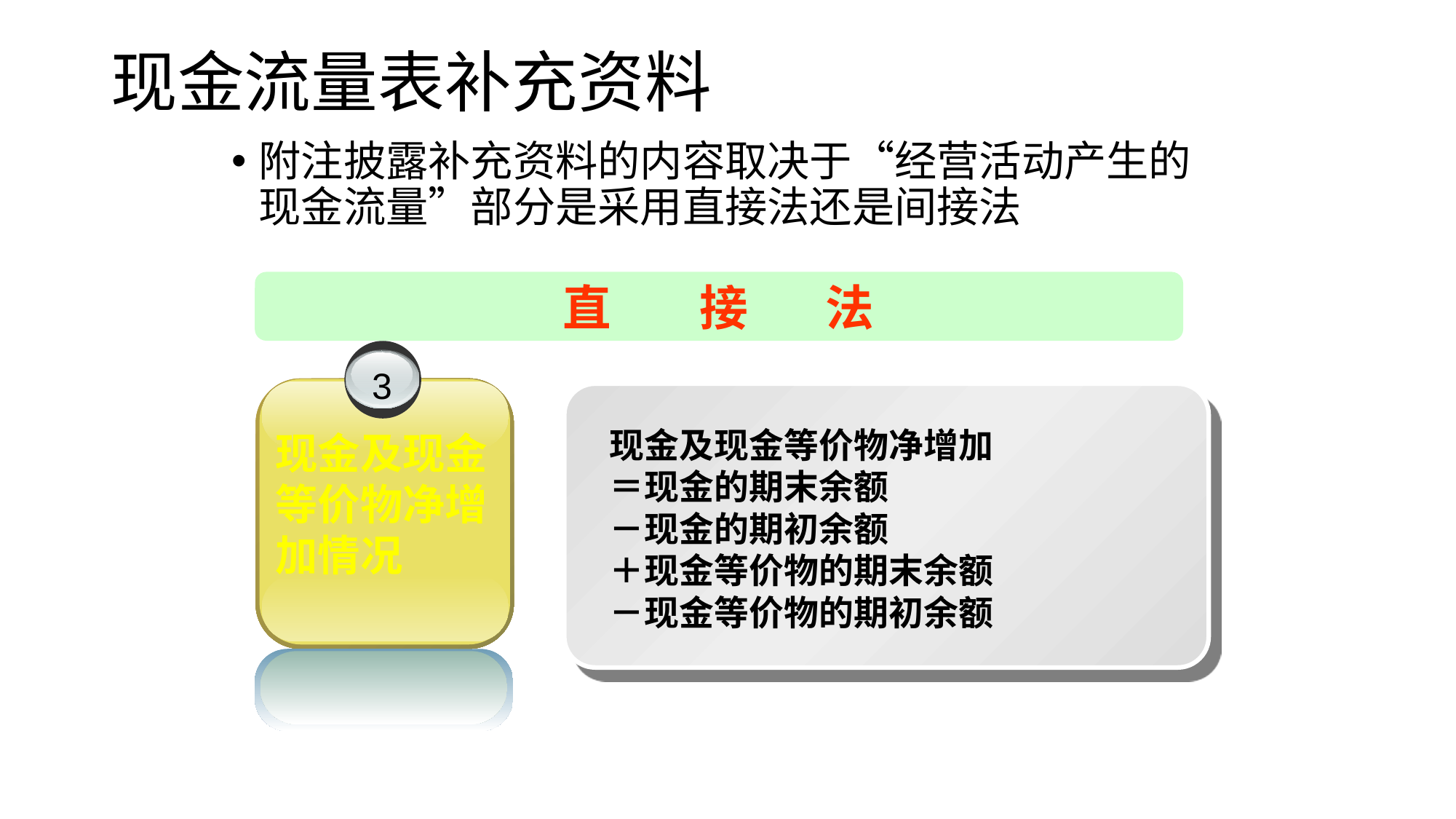

# 现金流量表补充资料
附注披露补充资料的内容取决于“经营活动产生的现金流量”部分是采用直接法还是间接法

直        接       法

3

现金及现金等价物净增加情况

现金及现金等价物净增加
＝现金的期末余额
－现金的期初余额
＋现金等价物的期末余额
－现金等价物的期初余额
2023/3/30
75